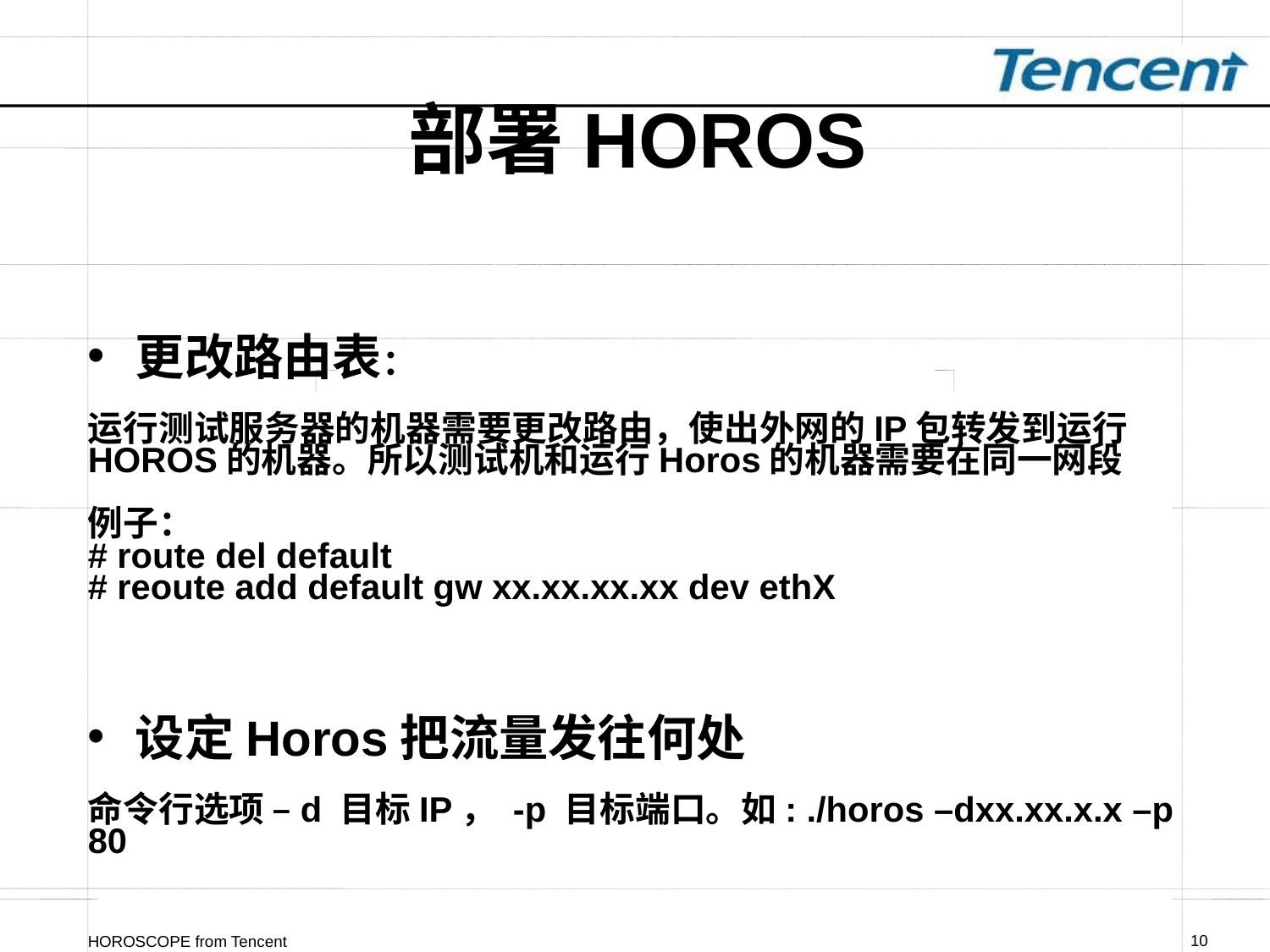

# 部署HOROS

更改路由表：

运行测试服务器的机器需要更改路由，使出外网的IP包转发到运行HOROS的机器。所以测试机和运行Horos的机器需要在同一网段

例子：
# route del default
# reoute add default gw xx.xx.xx.xx dev ethX

设定Horos把流量发往何处

命令行选项 –d 目标IP， -p 目标端口。如: ./horos –dxx.xx.x.x –p 80

HOROSCOPE from Tencent